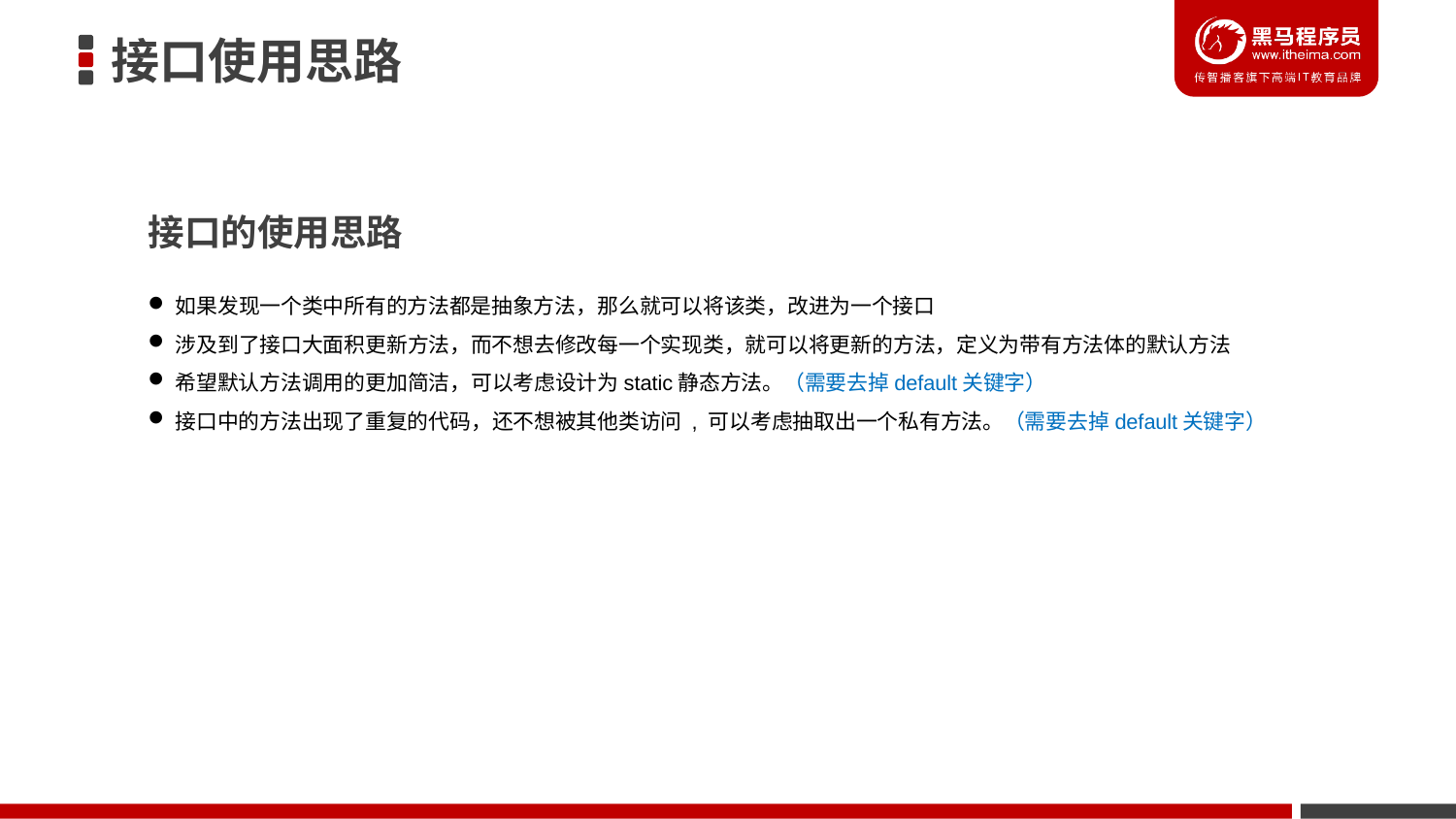

接口使用思路
接口的使用思路
如果发现一个类中所有的方法都是抽象方法，那么就可以将该类，改进为一个接口
涉及到了接口大面积更新方法，而不想去修改每一个实现类，就可以将更新的方法，定义为带有方法体的默认方法
希望默认方法调用的更加简洁，可以考虑设计为static静态方法。（需要去掉default关键字）
接口中的方法出现了重复的代码，还不想被其他类访问 , 可以考虑抽取出一个私有方法。（需要去掉default关键字）